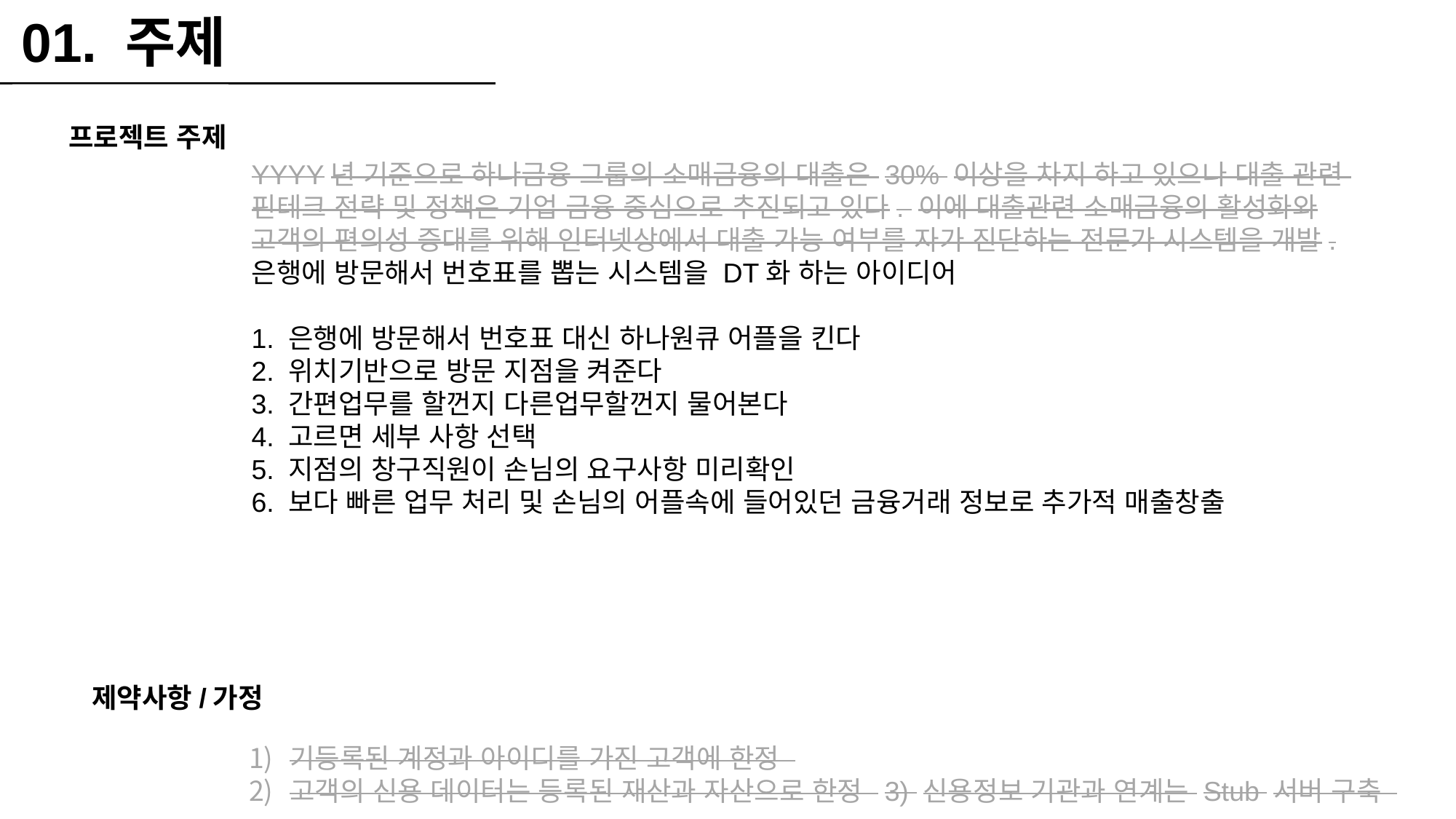

01. 주제

프로젝트 주제
YYYY년 기준으로 하나금융 그룹의 소매금융의 대출은 30% 이상을 차지 하고 있으나 대출 관련
핀테크 전략 및 정책은 기업 금융 중심으로 추진되고 있다. 이에 대출관련 소매금융의 활성화와
고객의 편의성 증대를 위해 인터넷상에서 대출 가능 여부를 자가 진단하는 전문가 시스템을 개발.
은행에 방문해서 번호표를 뽑는 시스템을 DT화 하는 아이디어

1. 은행에 방문해서 번호표 대신 하나원큐 어플을 킨다
2. 위치기반으로 방문 지점을 켜준다
3. 간편업무를 할껀지 다른업무할껀지 물어본다
4. 고르면 세부 사항 선택
5. 지점의 창구직원이 손님의 요구사항 미리확인
6. 보다 빠른 업무 처리 및 손님의 어플속에 들어있던 금융거래 정보로 추가적 매출창출

제약사항/가정
기등록된 계정과 아이디를 가진 고객에 한정
고객의 신용 데이터는 등록된 재산과 자산으로 한정  3) 신용정보 기관과 연계는 Stub 서버 구축